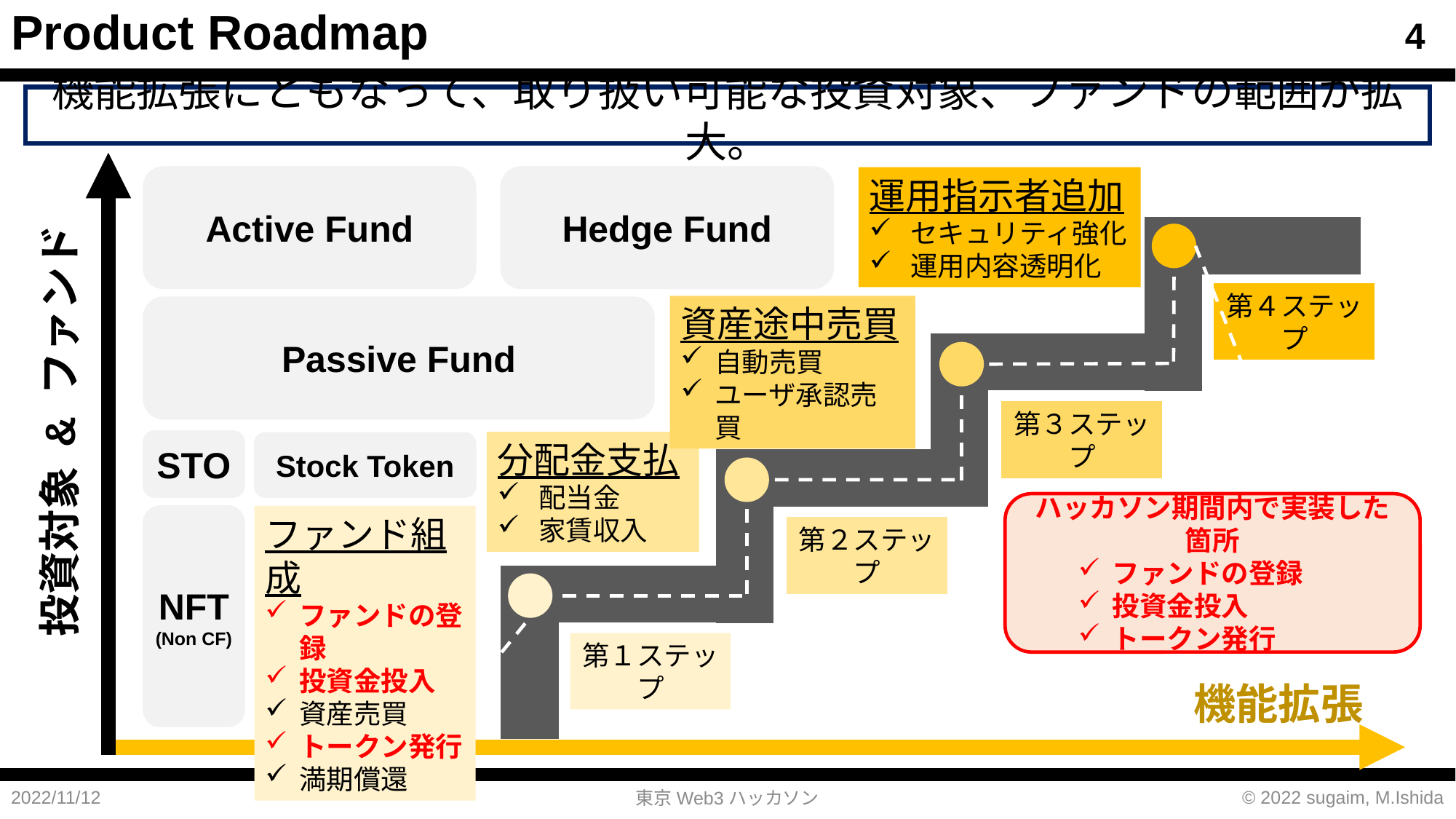

# Product Roadmap
4
機能拡張にともなって、取り扱い可能な投資対象、ファンドの範囲が拡大。
Active Fund
Hedge Fund
運用指示者追加
セキュリティ強化
運用内容透明化

第４ステップ
資産途中売買
自動売買
ユーザ承認売買
Passive Fund

投資対象 & ファンド
第３ステップ
STO
分配金支払
配当金
家賃収入
Stock Token

ハッカソン期間内で実装した箇所
ファンドの登録
投資金投入
トークン発行
NFT
(Non CF)
ファンド組成
ファンドの登録
投資金投入
資産売買
トークン発行
満期償還
第２ステップ

第１ステップ
機能拡張
2022/11/12
東京Web3ハッカソン